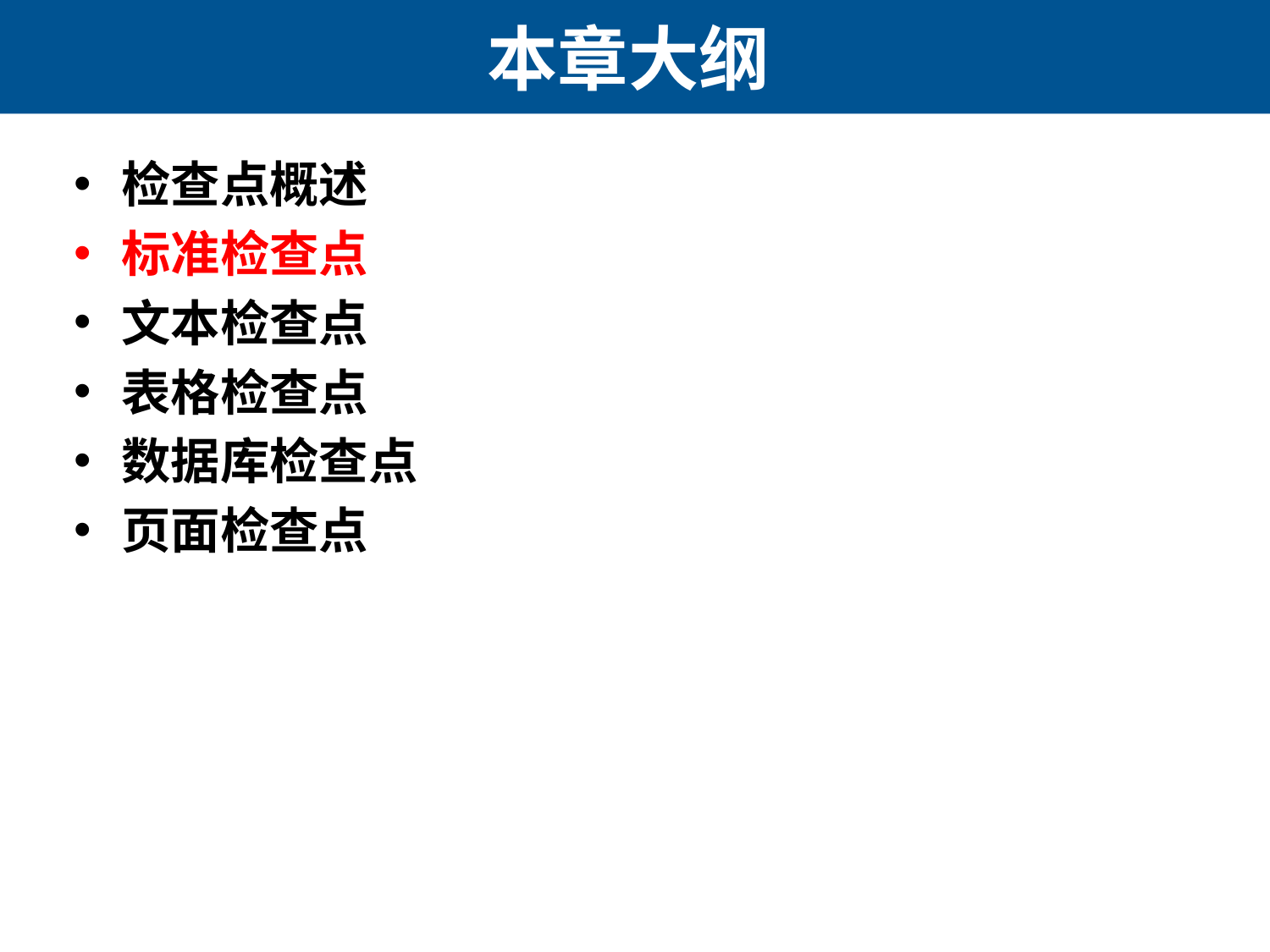

# 本章大纲
检查点概述
标准检查点
文本检查点
表格检查点
数据库检查点
页面检查点